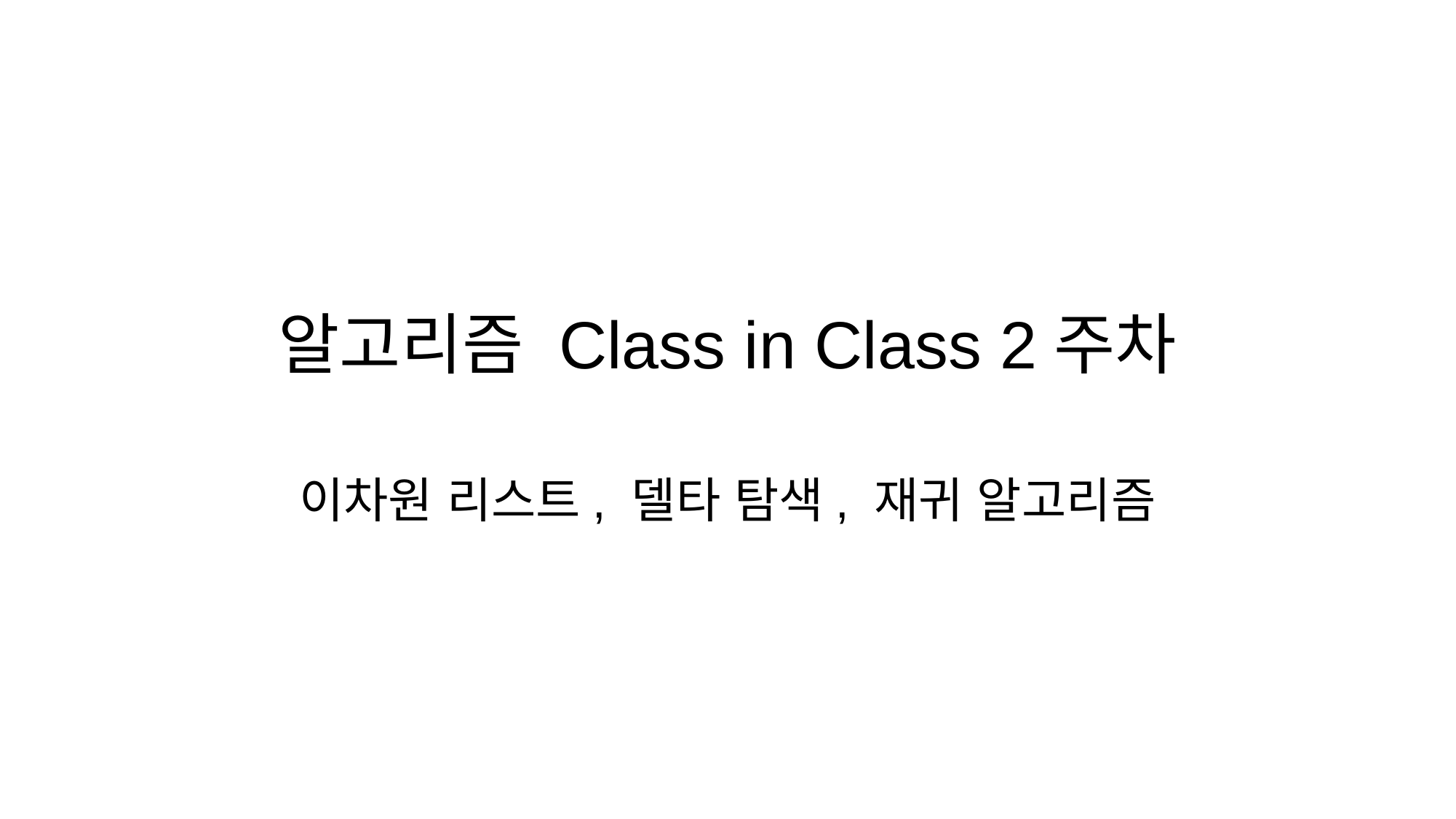

# 알고리즘 Class in Class 2주차
이차원 리스트, 델타 탐색, 재귀 알고리즘